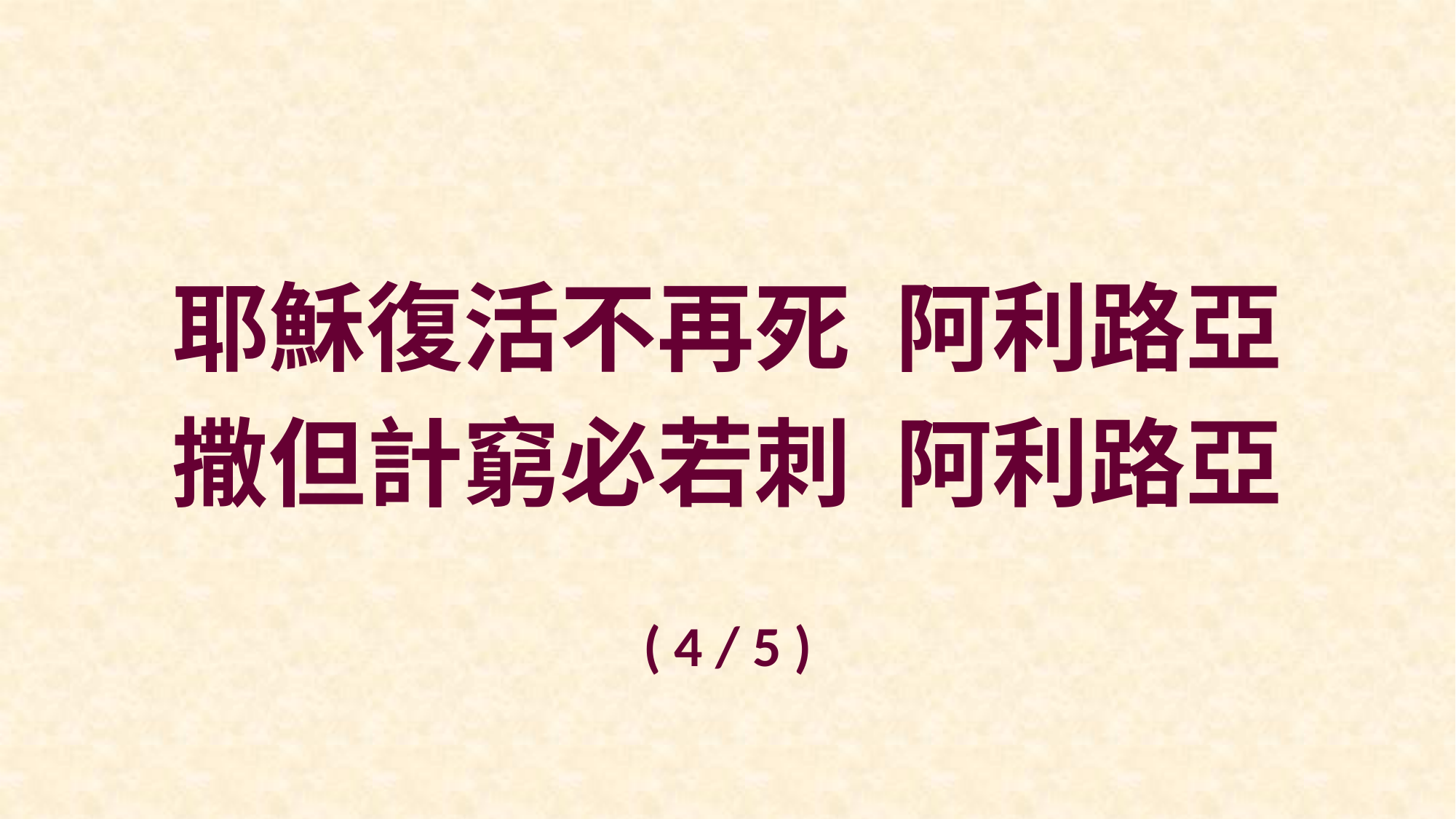

耶穌復活不再死  阿利路亞
撒但計窮必若刺  阿利路亞
( 4 / 5 )